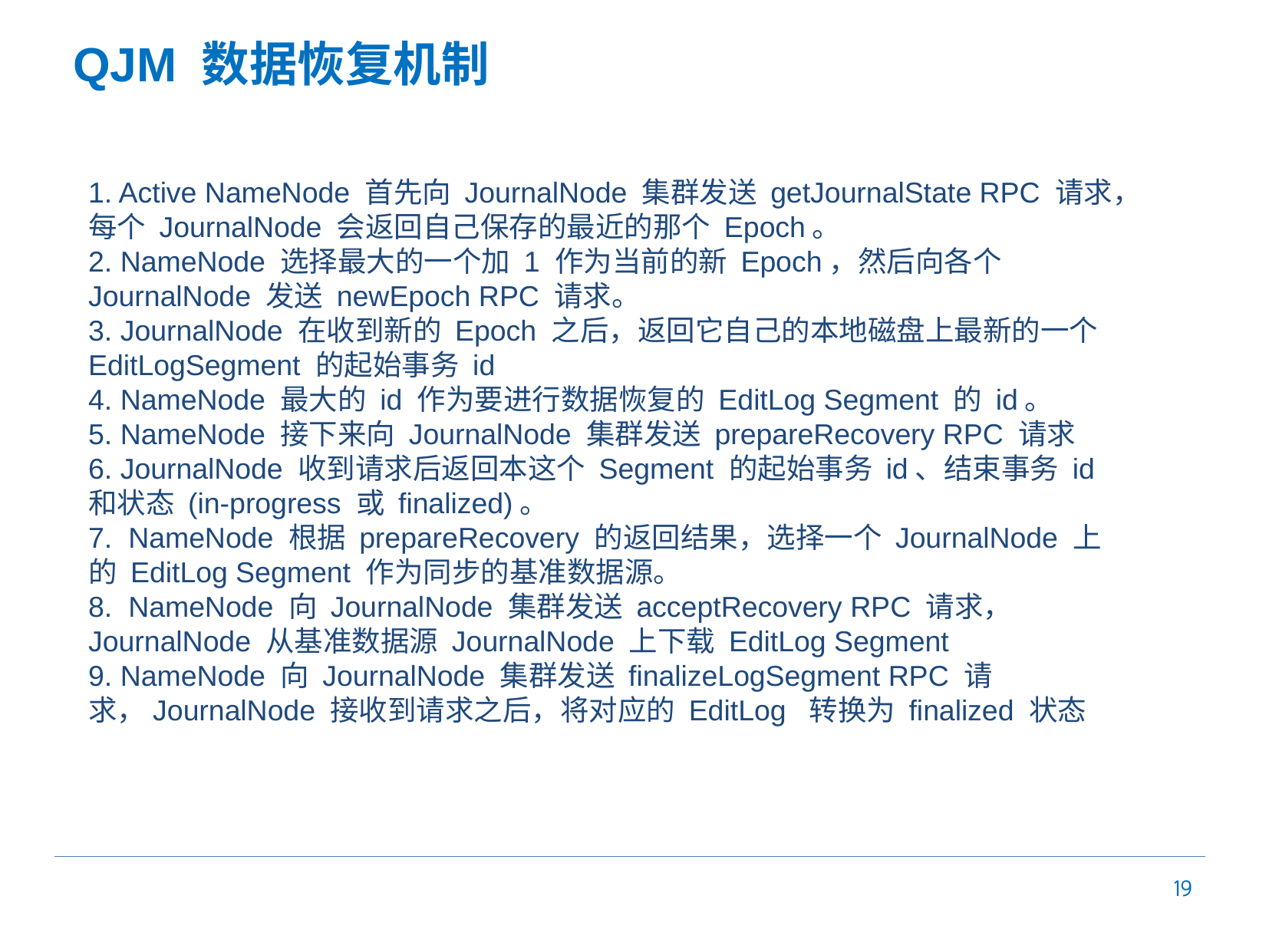

# QJM 数据恢复机制

1. Active NameNode 首先向 JournalNode 集群发送 getJournalState RPC 请求，每个 JournalNode 会返回自己保存的最近的那个 Epoch。
2. NameNode 选择最大的一个加 1 作为当前的新 Epoch，然后向各个 JournalNode 发送 newEpoch RPC 请求。
3. JournalNode 在收到新的 Epoch 之后，返回它自己的本地磁盘上最新的一个 EditLogSegment 的起始事务 id
4. NameNode 最大的 id 作为要进行数据恢复的 EditLog Segment 的 id。
5. NameNode 接下来向 JournalNode 集群发送 prepareRecovery RPC 请求
6. JournalNode 收到请求后返回本这个 Segment 的起始事务 id、结束事务 id 和状态 (in-progress 或 finalized)。
7.  NameNode 根据 prepareRecovery 的返回结果，选择一个 JournalNode 上的 EditLog Segment 作为同步的基准数据源。
8.  NameNode 向 JournalNode 集群发送 acceptRecovery RPC 请求， JournalNode 从基准数据源 JournalNode 上下载 EditLog Segment
9. NameNode 向 JournalNode 集群发送 finalizeLogSegment RPC 请求，JournalNode 接收到请求之后，将对应的 EditLog  转换为 finalized 状态

19